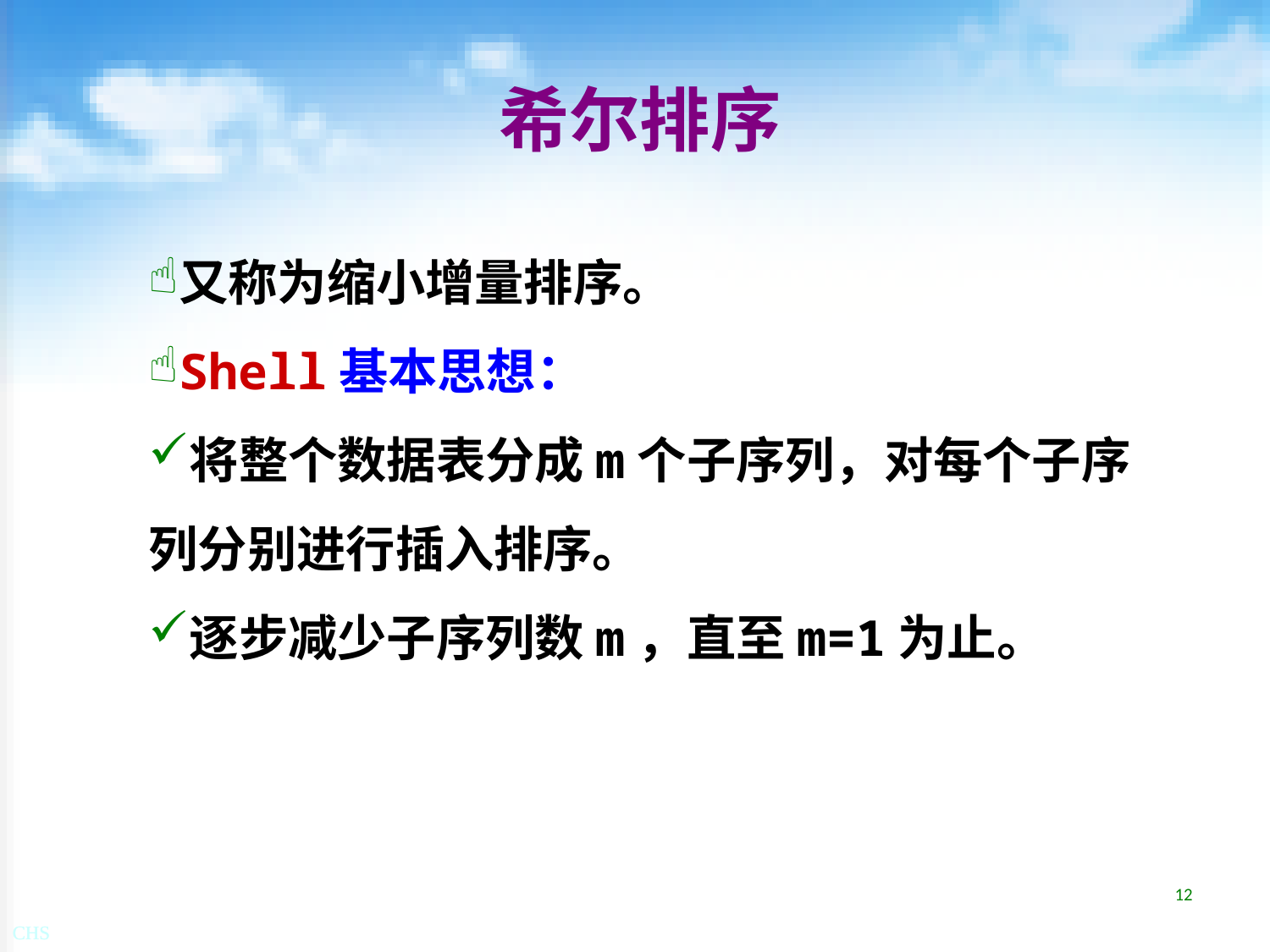

# 希尔排序
又称为缩小增量排序。
Shell基本思想：
将整个数据表分成m个子序列，对每个子序列分别进行插入排序。
逐步减少子序列数m，直至m=1为止。
12